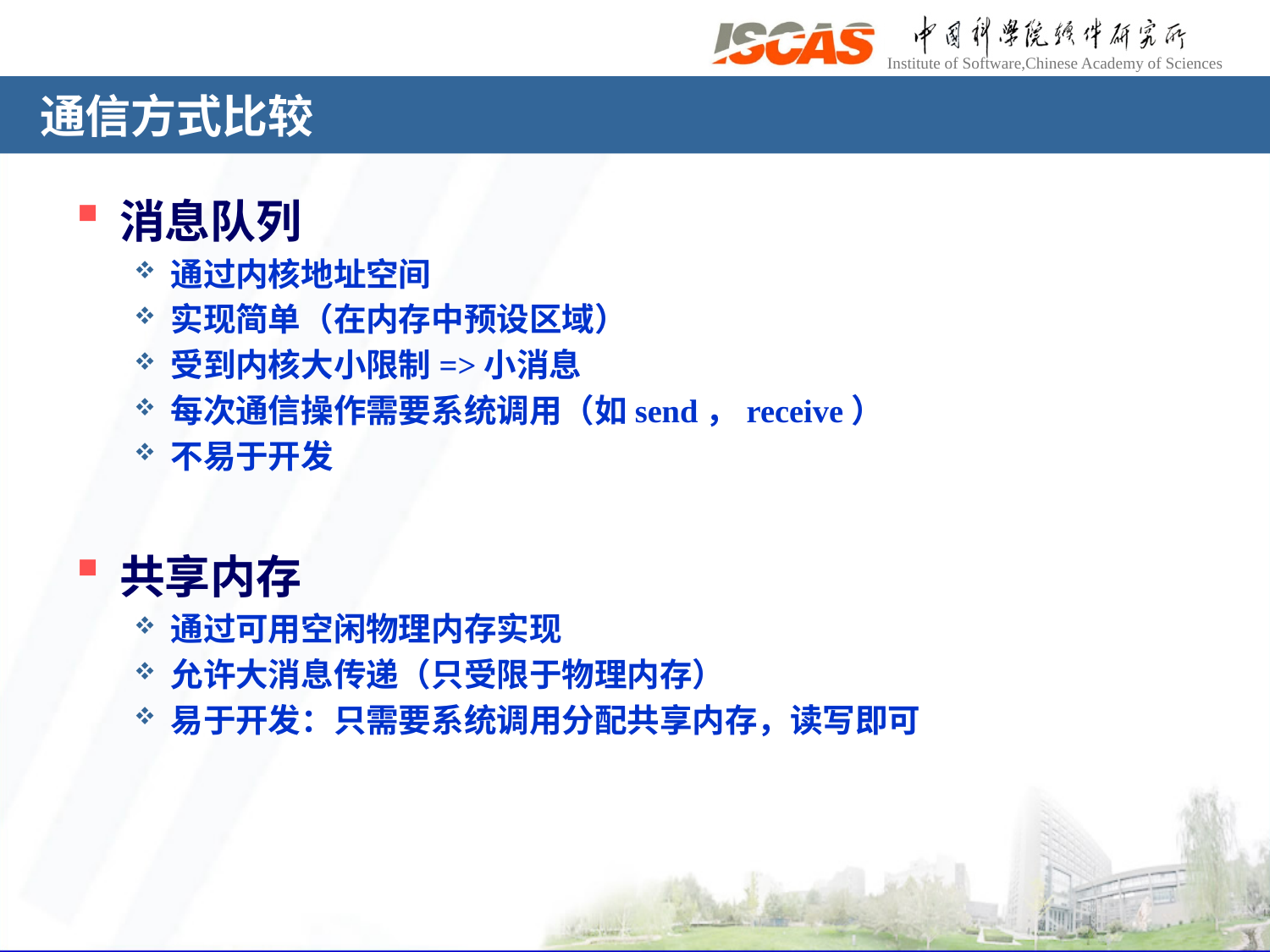

# 通信方式比较
消息队列
通过内核地址空间
实现简单（在内存中预设区域）
受到内核大小限制=>小消息
每次通信操作需要系统调用（如send，receive）
不易于开发

共享内存
通过可用空闲物理内存实现
允许大消息传递（只受限于物理内存）
易于开发：只需要系统调用分配共享内存，读写即可